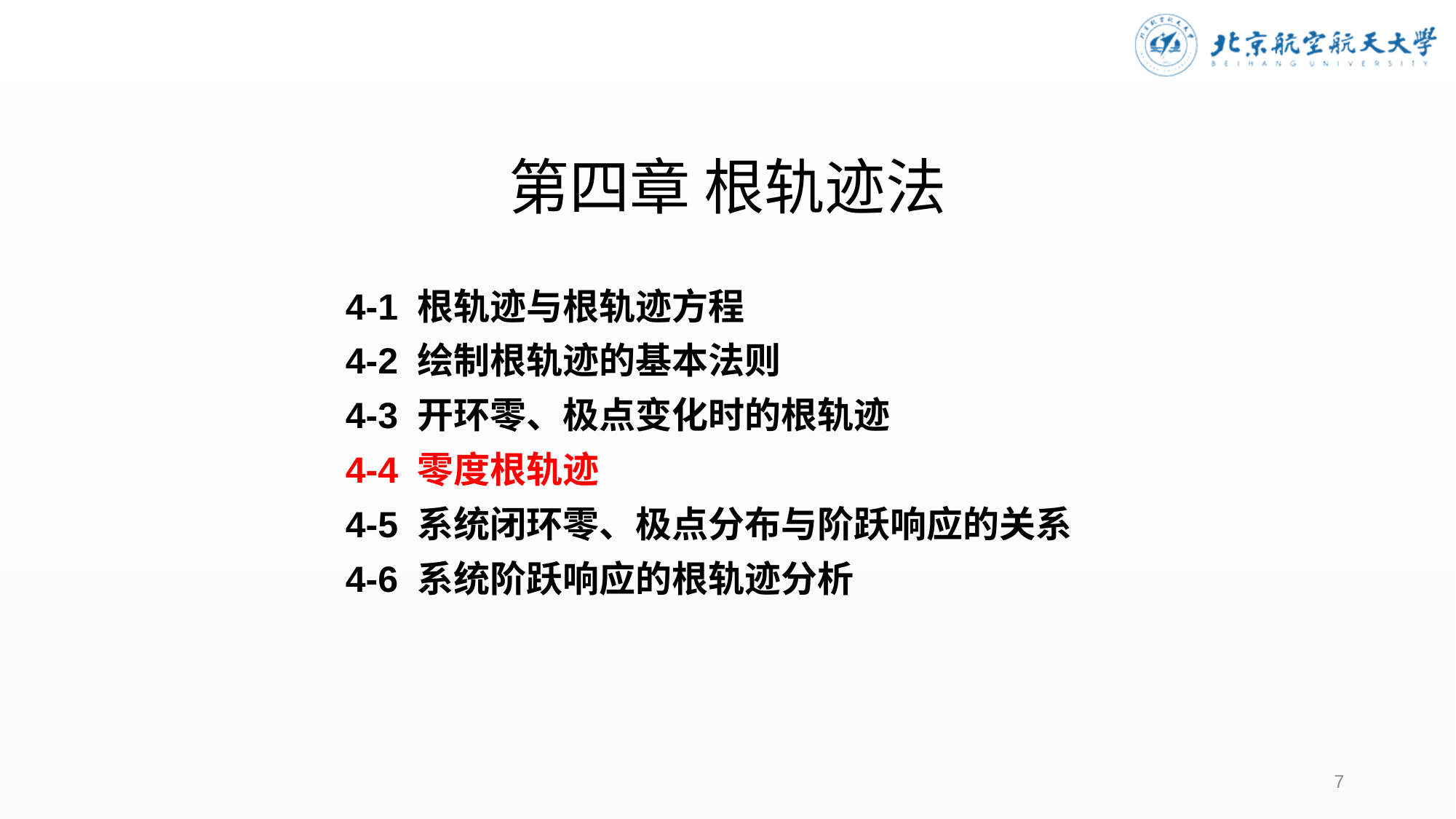

# 第四章 根轨迹法
4-1 根轨迹与根轨迹方程
4-2 绘制根轨迹的基本法则
4-3 开环零、极点变化时的根轨迹
4-4 零度根轨迹
4-5 系统闭环零、极点分布与阶跃响应的关系
4-6 系统阶跃响应的根轨迹分析
7